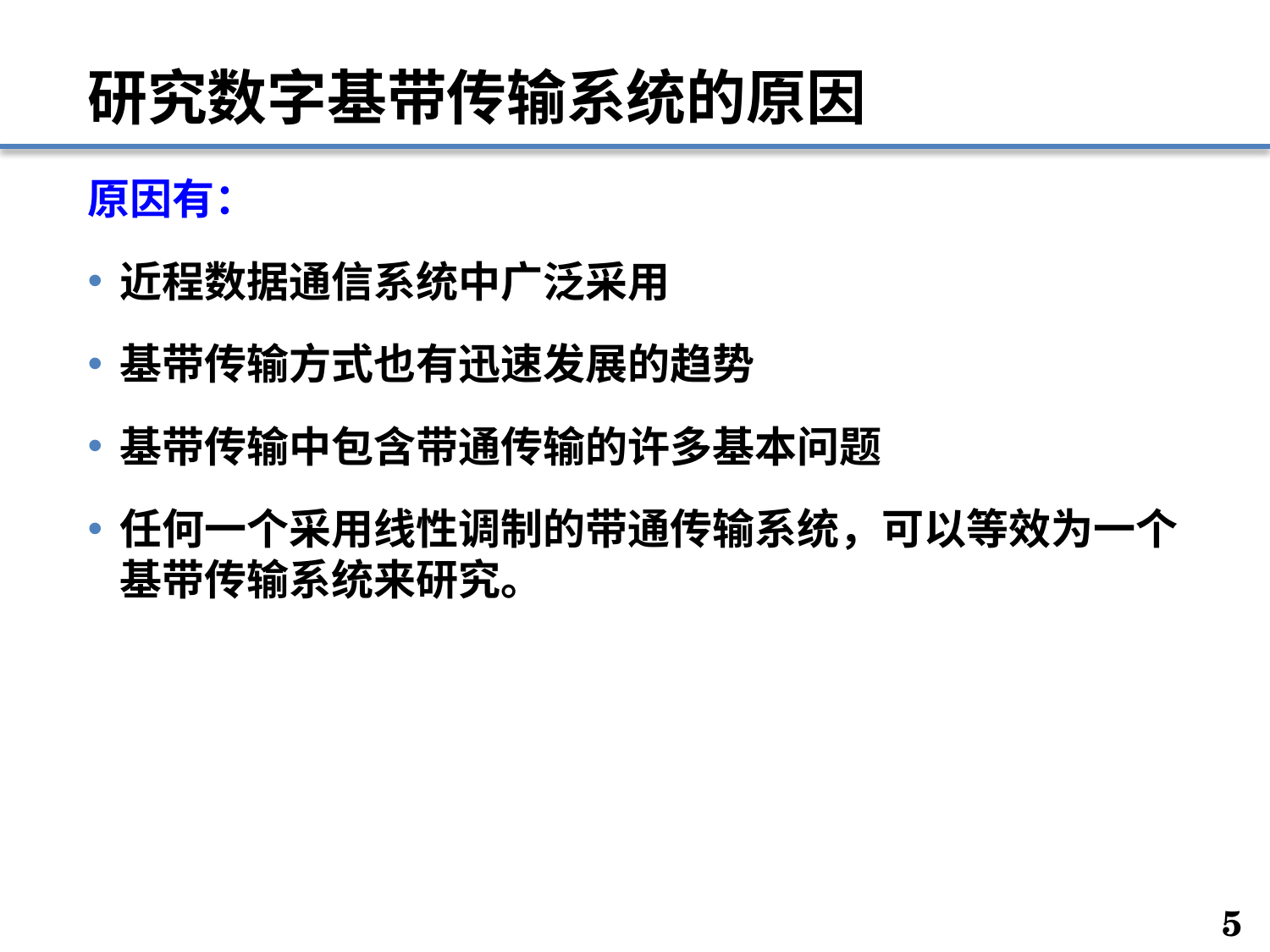

# 研究数字基带传输系统的原因
原因有：
近程数据通信系统中广泛采用
基带传输方式也有迅速发展的趋势
基带传输中包含带通传输的许多基本问题
任何一个采用线性调制的带通传输系统，可以等效为一个基带传输系统来研究。
5